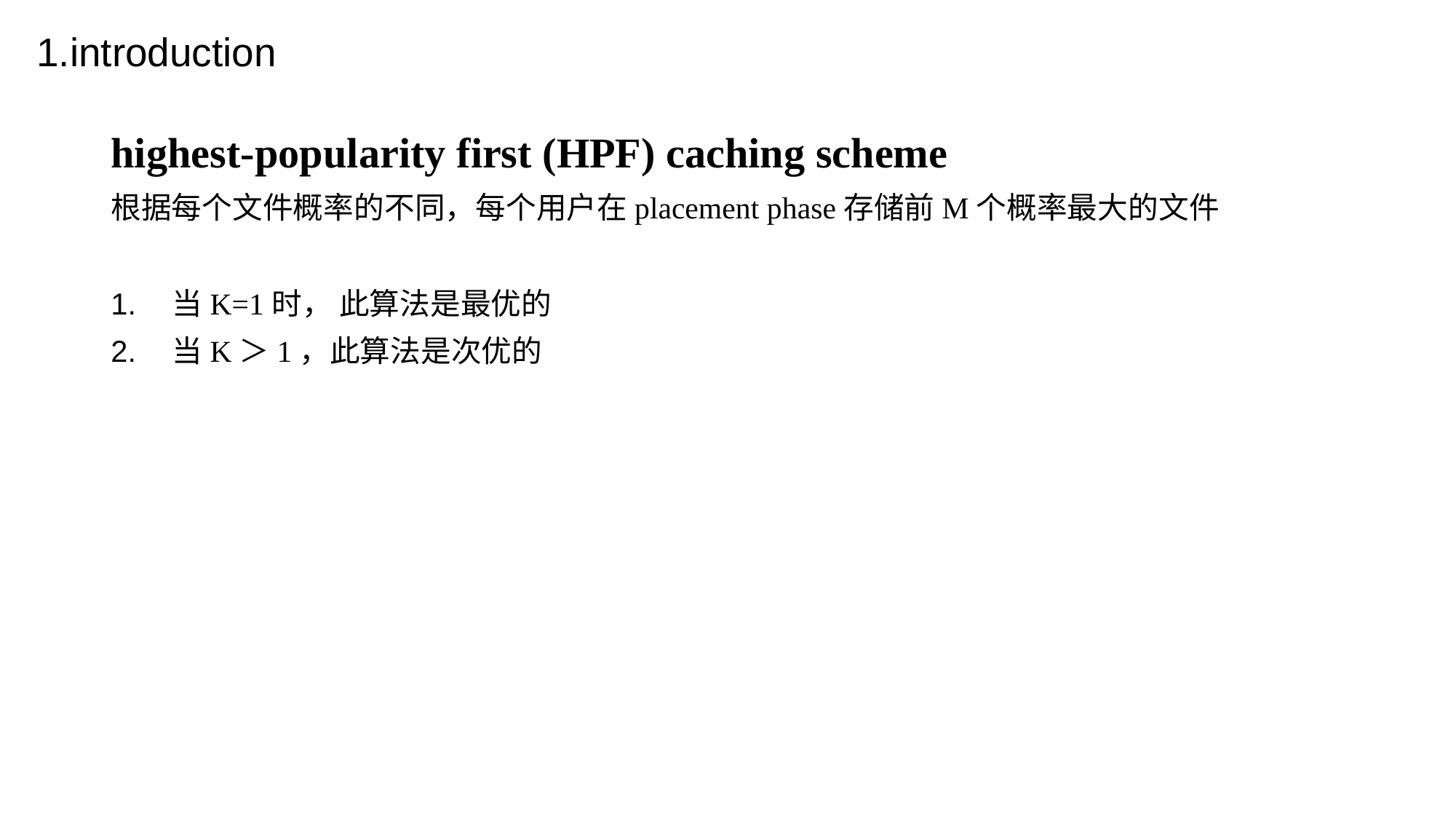

# 1.introduction
highest-popularity first (HPF) caching scheme
根据每个文件概率的不同，每个用户在placement phase存储前M个概率最大的文件

当K=1时， 此算法是最优的
当K＞1，此算法是次优的